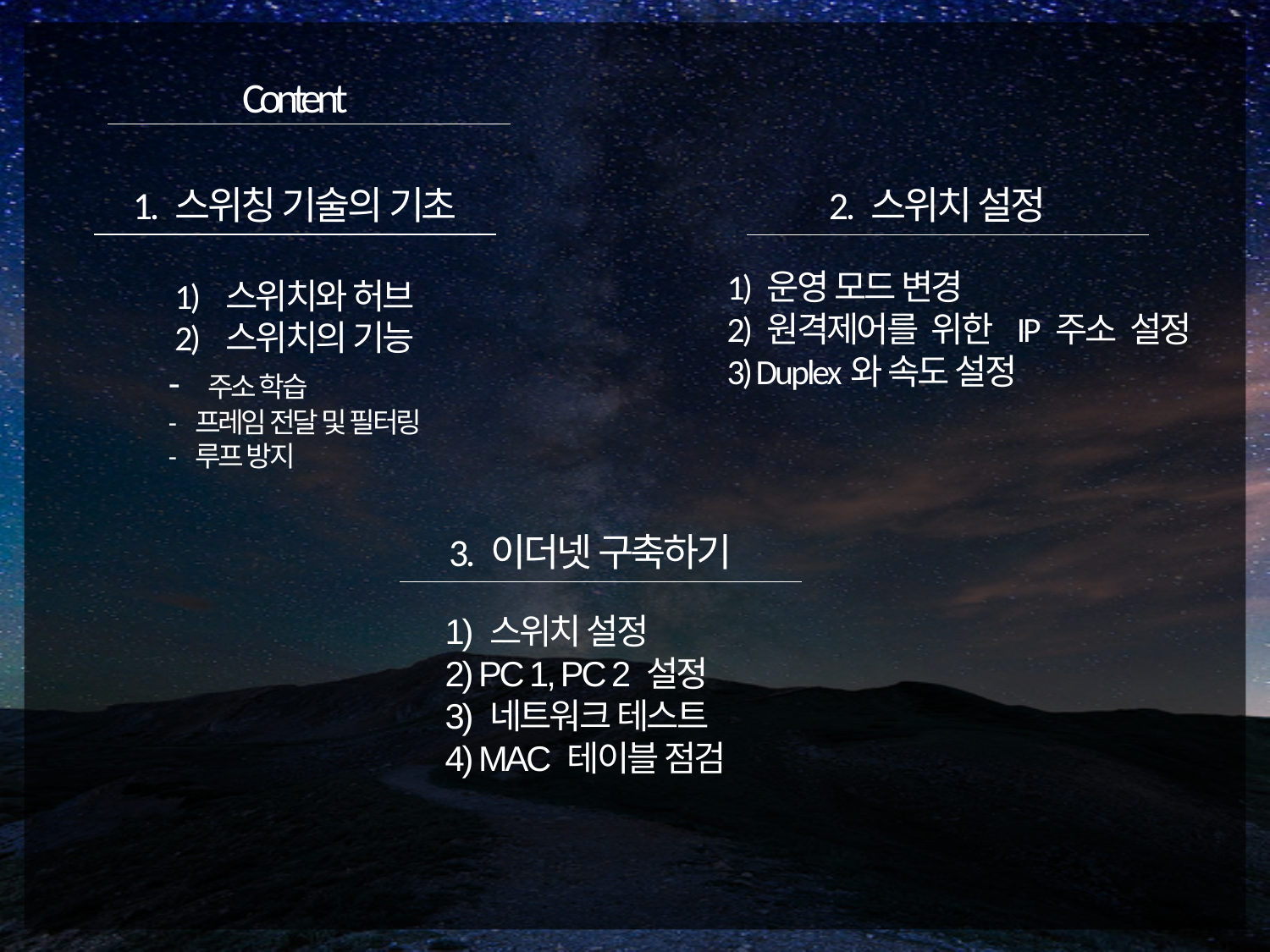

Content
2. 스위치 설정
1. 스위칭 기술의 기초
1) 운영 모드 변경
2) 원격제어를  위한  IP 주소  설정
3) Duplex와 속도 설정

1)   스위치와 허브
2)   스위치의 기능
-   주소 학습
-   프레임 전달 및 필터링
-   루프 방지

3. 이더넷 구축하기
1) 스위치 설정
2) PC 1, PC 2 설정
3) 네트워크 테스트
4) MAC 테이블 점검